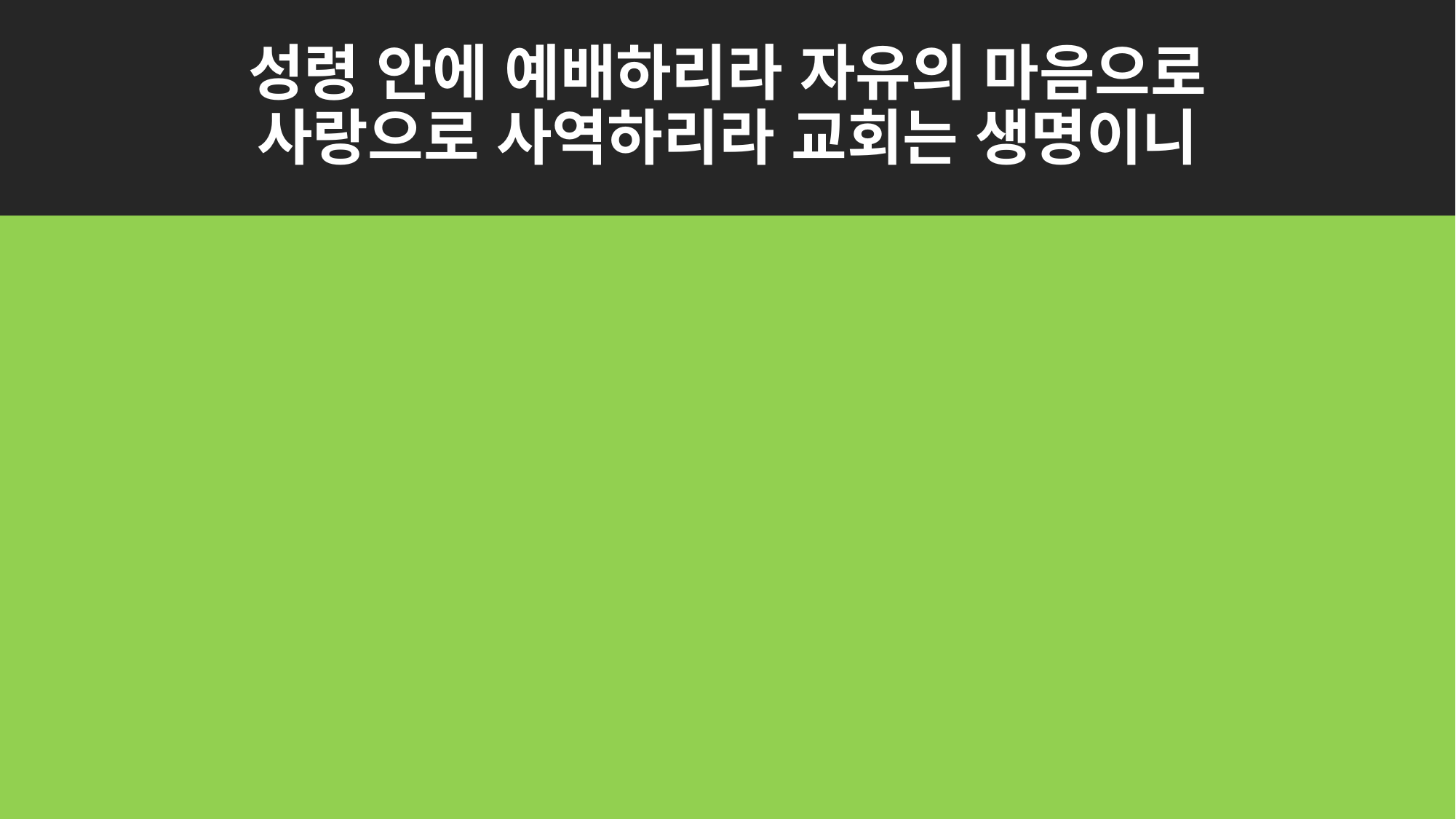

# 성령 안에 예배하리라 자유의 마음으로 사랑으로 사역하리라 교회는 생명이니